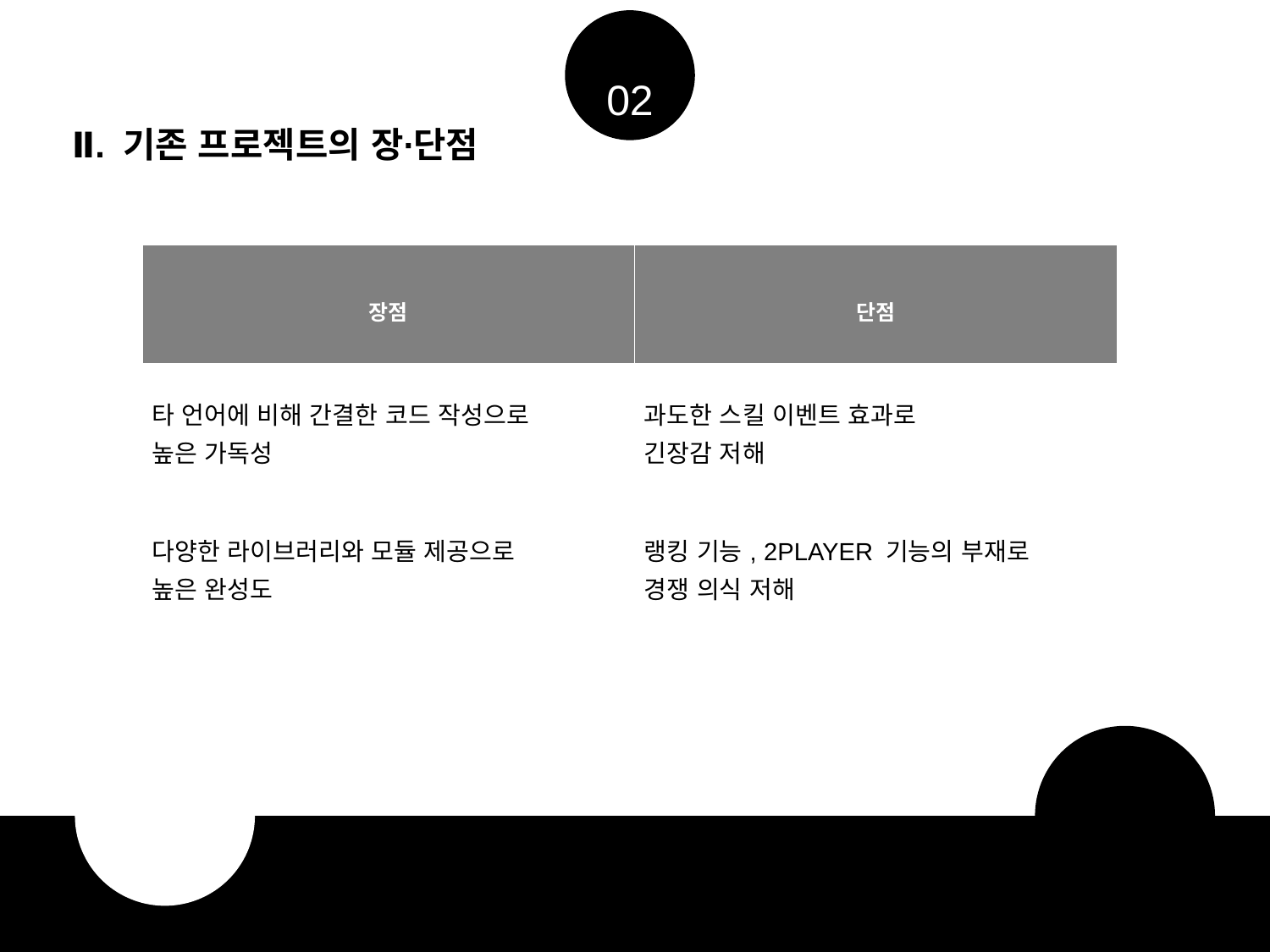

02
Ⅱ. 기존 프로젝트의 장∙단점
| 장점 | 단점 |
| --- | --- |
| 타 언어에 비해 간결한 코드 작성으로 높은 가독성 다양한 라이브러리와 모듈 제공으로 높은 완성도 | 과도한 스킬 이벤트 효과로 긴장감 저해 랭킹 기능, 2PLAYER 기능의 부재로 경쟁 의식 저해 |